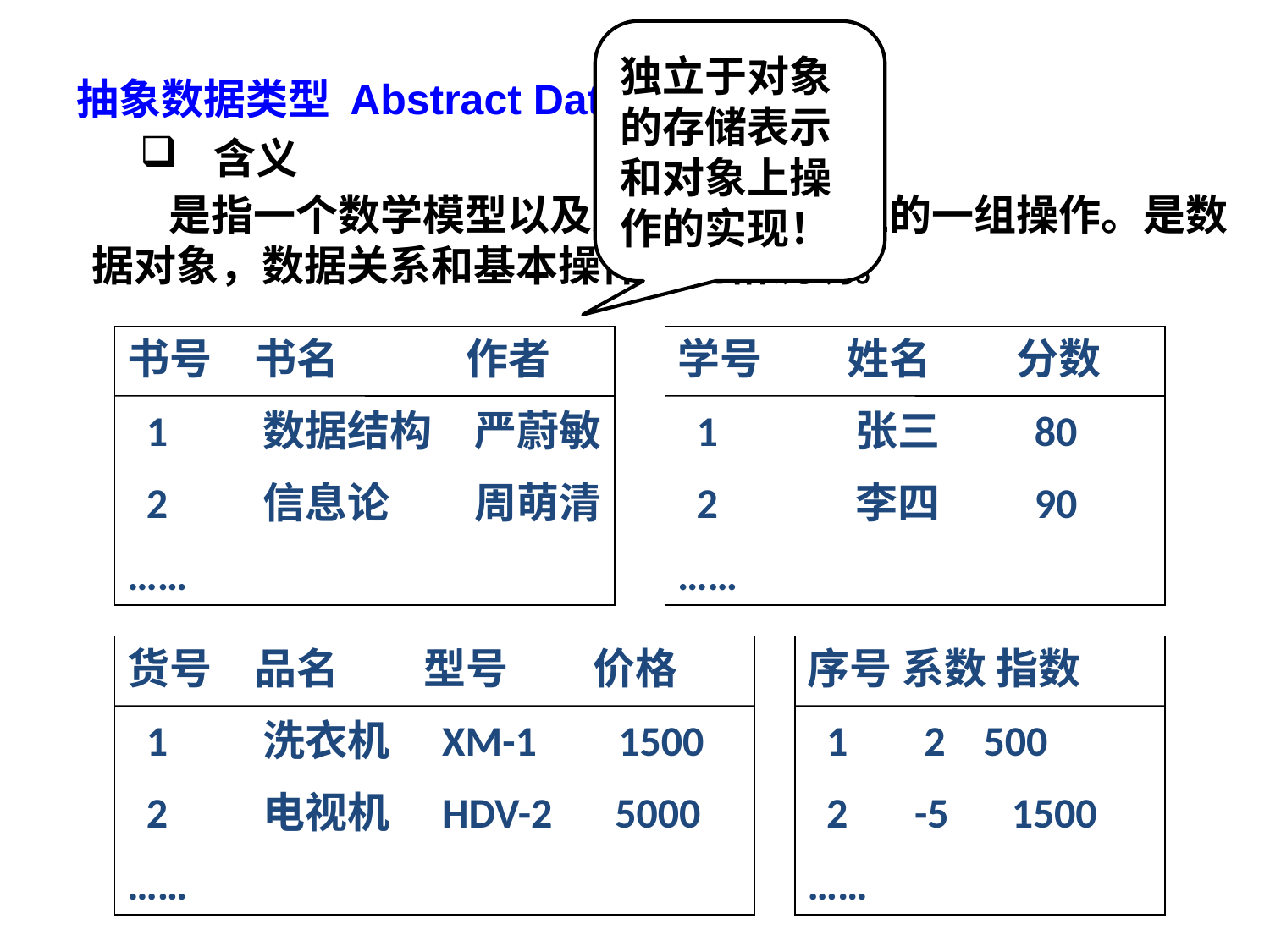

独立于对象的存储表示和对象上操作的实现！
抽象数据类型 Abstract Data Type, ADT
含义
       是指一个数学模型以及定义在该模型上的一组操作。是数据对象，数据关系和基本操作的规格说明。
书号　书名　　　作者
  1　　数据结构　严蔚敏
  2　　信息论　　周萌清
……

学号　　姓名　　分数
  1　　　张三　　80
  2　　　李四　　90
……

货号　品名　　型号　　价格
  1　　洗衣机　XM-1　  1500
  2　　电视机　HDV-2　5000
……

序号 系数 指数
  1        2    500
  2       -5　1500
……